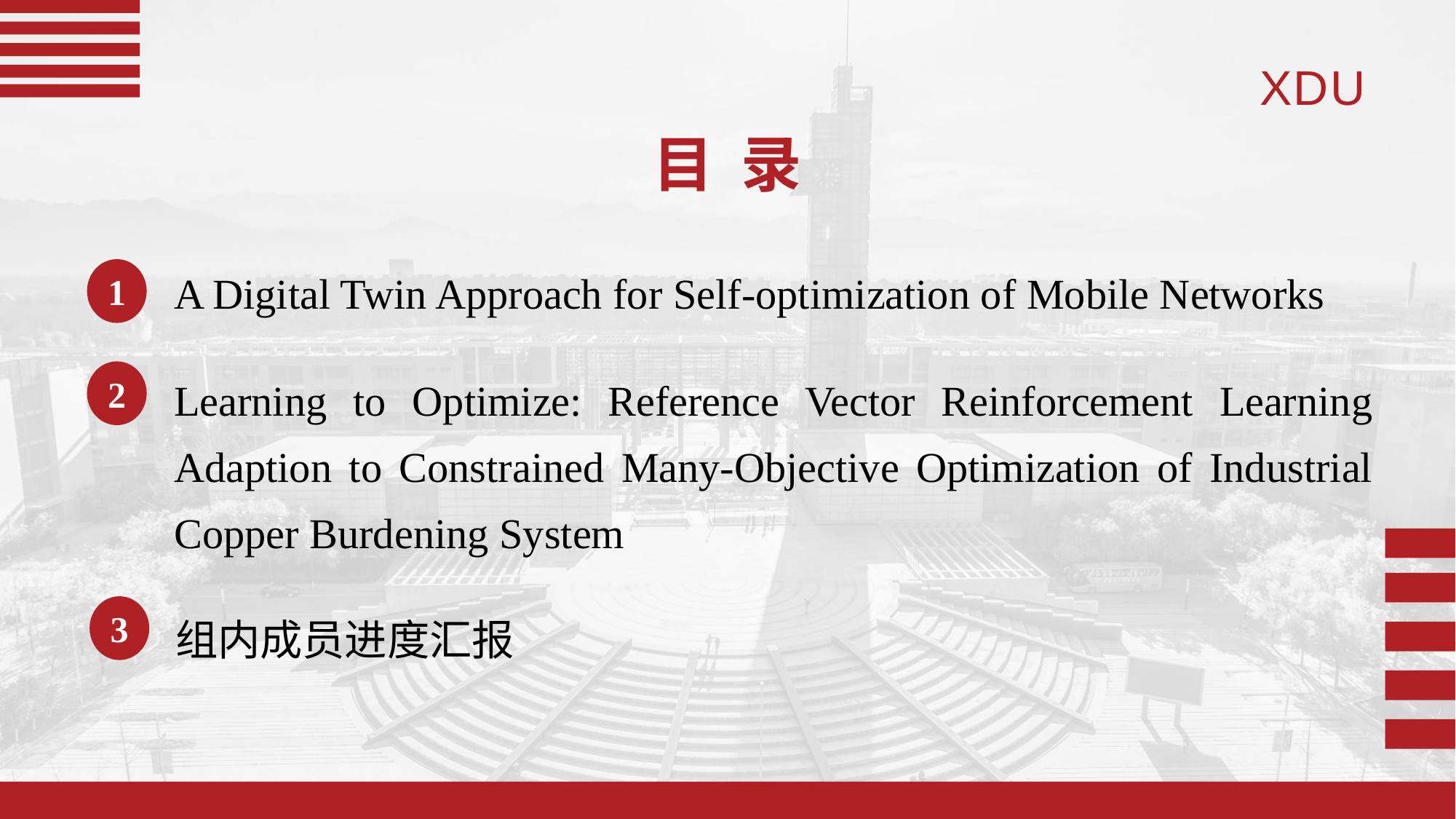

目  录
A Digital Twin Approach for Self-optimization of Mobile Networks
1
Learning to Optimize: Reference Vector Reinforcement Learning Adaption to Constrained Many-Objective Optimization of Industrial Copper Burdening System
2
组内成员进度汇报
3